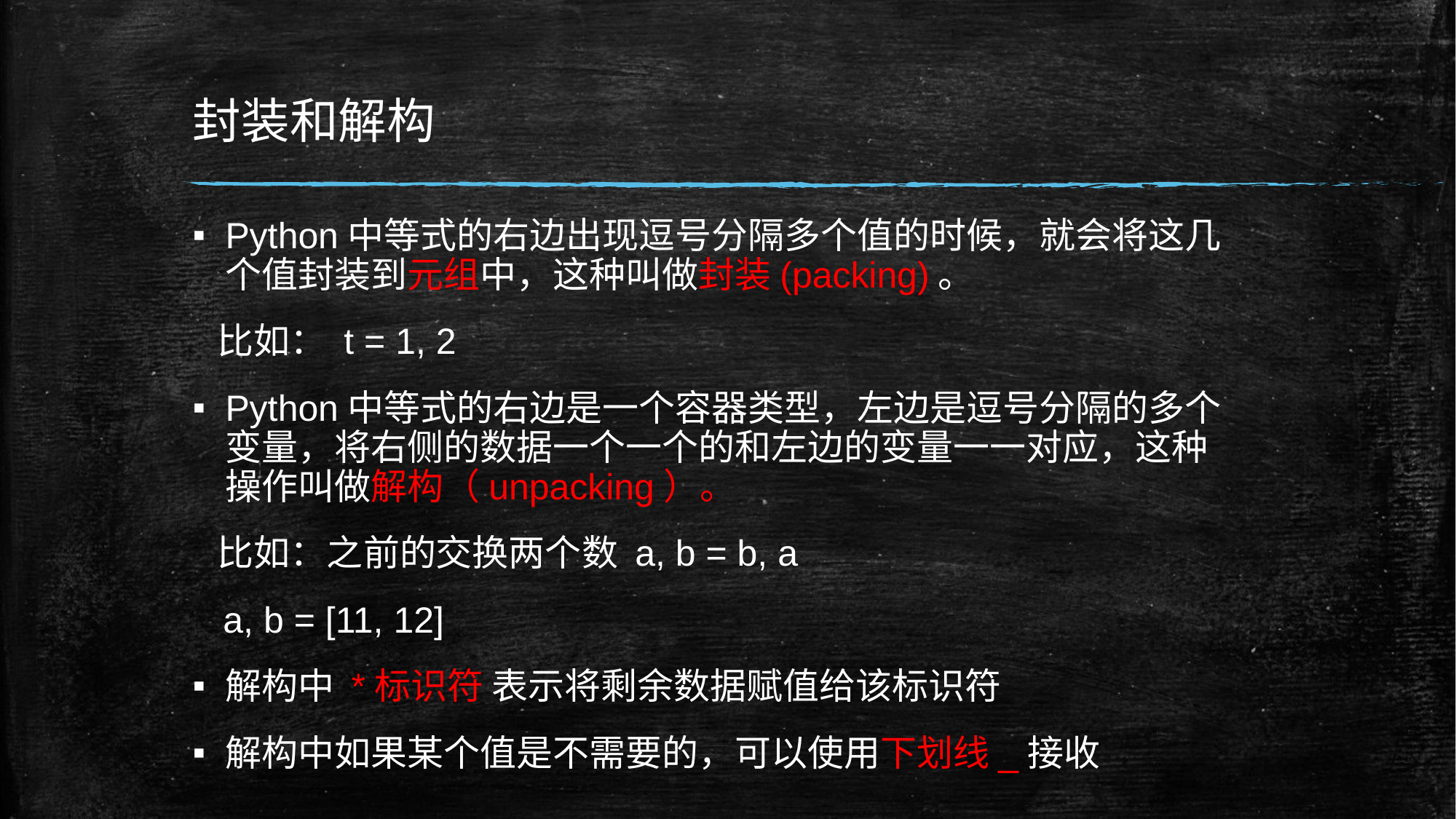

# 封装和解构
Python中等式的右边出现逗号分隔多个值的时候，就会将这几个值封装到元组中，这种叫做封装(packing)。
  比如： t = 1, 2
Python中等式的右边是一个容器类型，左边是逗号分隔的多个变量，将右侧的数据一个一个的和左边的变量一一对应，这种操作叫做解构（unpacking）。
  比如：之前的交换两个数 a, b = b, a
   a, b = [11, 12]
解构中 *标识符 表示将剩余数据赋值给该标识符
解构中如果某个值是不需要的，可以使用下划线_接收